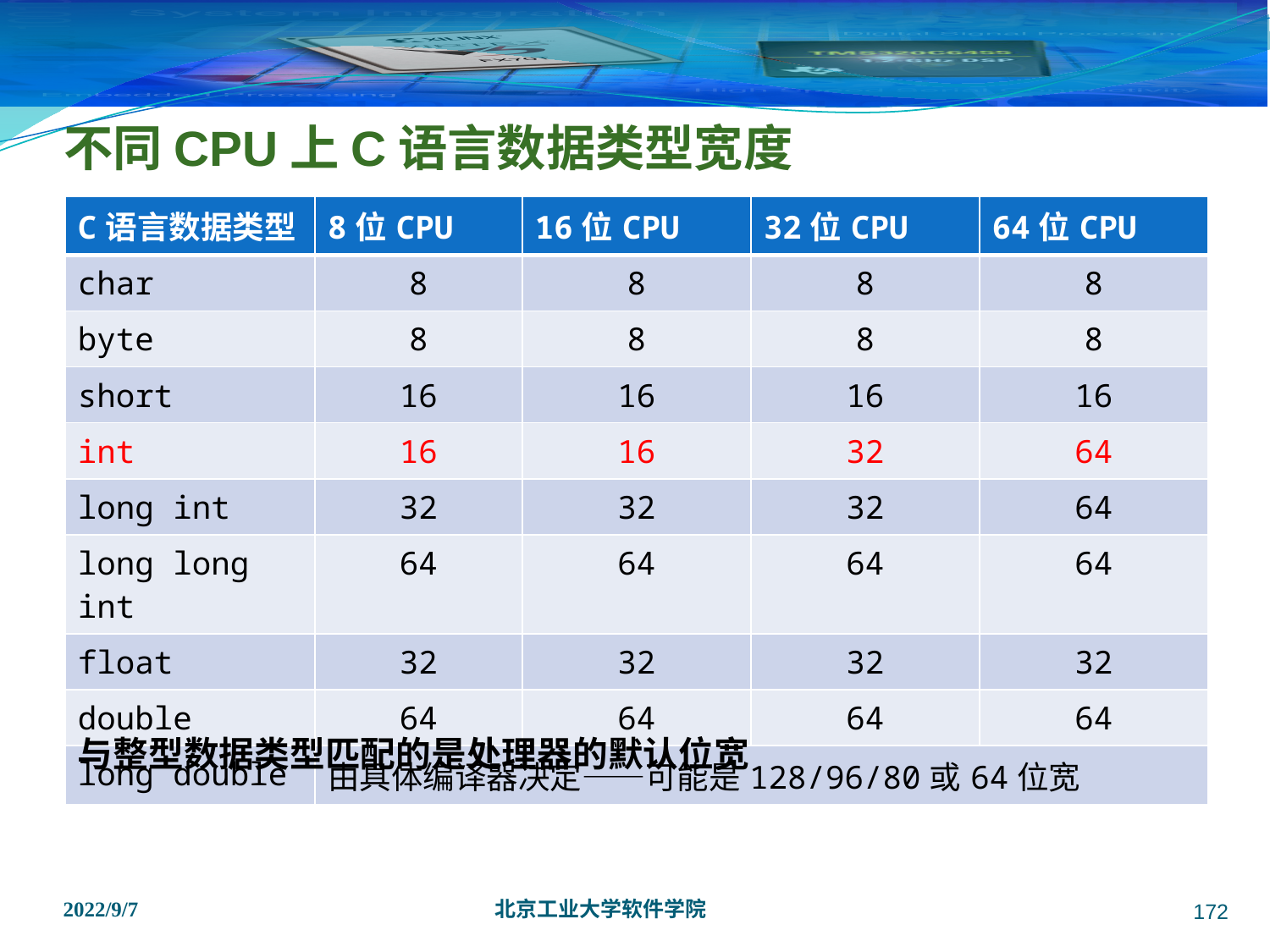

# 不同CPU上C语言数据类型宽度
| C语言数据类型 | 8位CPU | 16位CPU | 32位CPU | 64位CPU |
| --- | --- | --- | --- | --- |
| char | 8 | 8 | 8 | 8 |
| byte | 8 | 8 | 8 | 8 |
| short | 16 | 16 | 16 | 16 |
| int | 16 | 16 | 32 | 64 |
| long int | 32 | 32 | 32 | 64 |
| long long int | 64 | 64 | 64 | 64 |
| float | 32 | 32 | 32 | 32 |
| double | 64 | 64 | 64 | 64 |
| long double | 由具体编译器决定——可能是128/96/80或64位宽 |  |  |  |
与整型数据类型匹配的是处理器的默认位宽